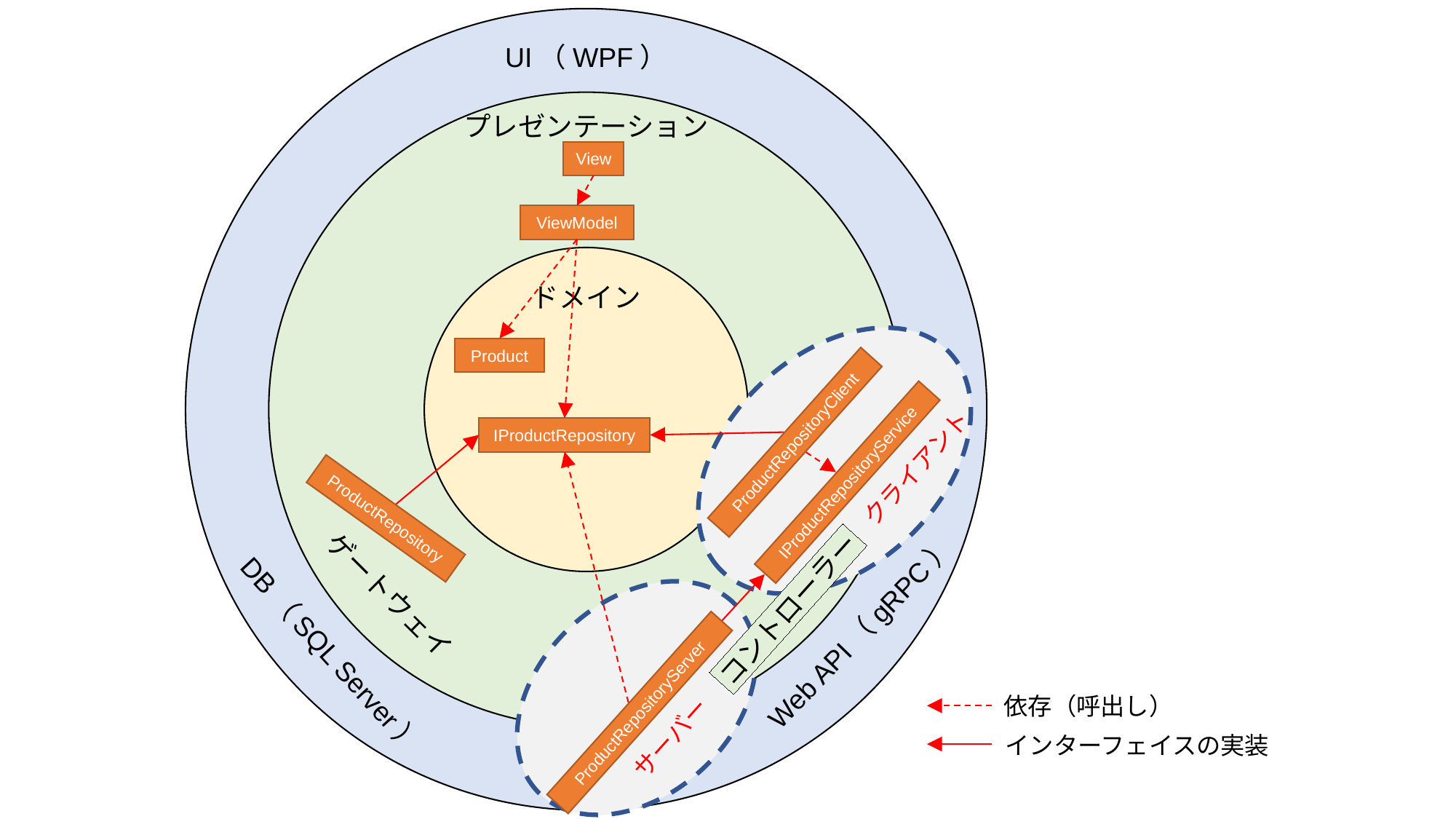

UI（WPF）

プレゼンテーション
View
ViewModel

ドメイン
Product

IProductRepository
ProductRepositoryClient
クライアント
IProductRepositoryService
ProductRepository
ゲートウェイ
コントローラー

Web API（gRPC）
DB（SQL Server）
依存（呼出し）
ProductRepositoryServer
サーバー
インターフェイスの実装